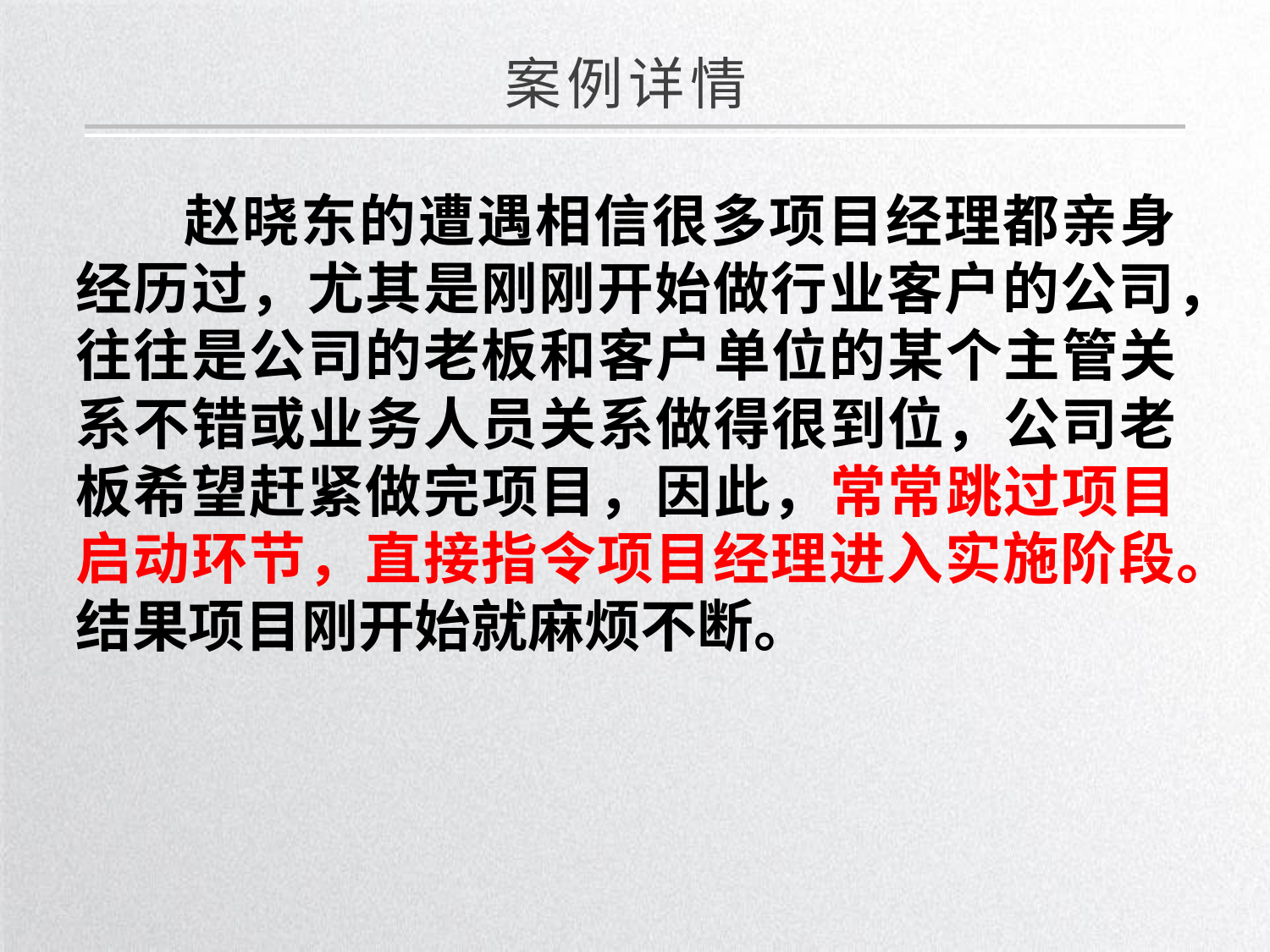

案例详情
  赵晓东的遭遇相信很多项目经理都亲身经历过，尤其是刚刚开始做行业客户的公司，往往是公司的老板和客户单位的某个主管关系不错或业务人员关系做得很到位，公司老板希望赶紧做完项目，因此，常常跳过项目启动环节，直接指令项目经理进入实施阶段。结果项目刚开始就麻烦不断。